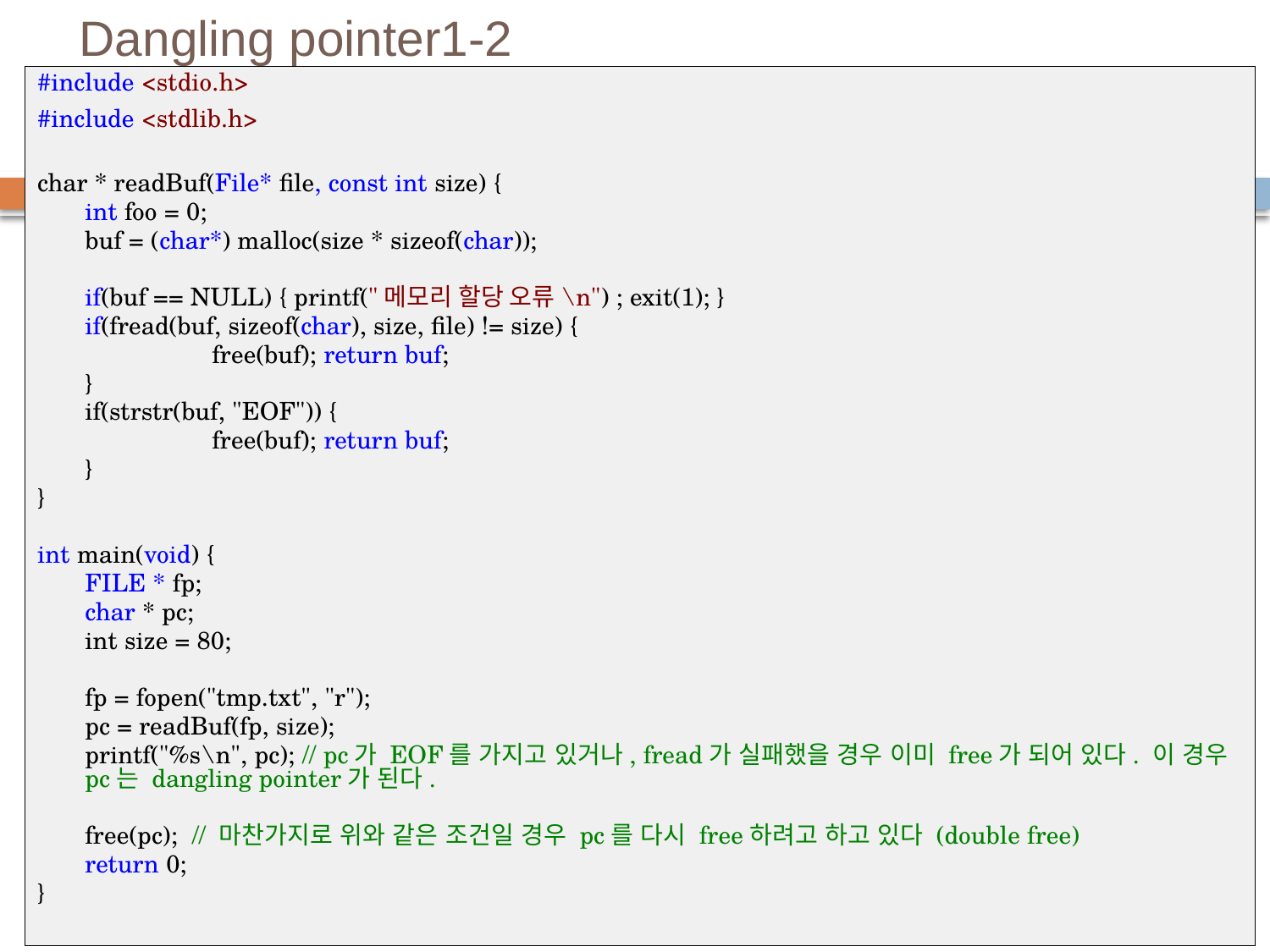

# Dangling pointer1-2
#include <stdio.h>
#include <stdlib.h>

char * readBuf(File* file, const int size) {
	int foo = 0;
	buf = (char*) malloc(size * sizeof(char));

	if(buf == NULL) { printf("메모리 할당 오류\n") ; exit(1); }
	if(fread(buf, sizeof(char), size, file) != size) {
		free(buf); return buf;
	}
	if(strstr(buf, "EOF")) {
		free(buf); return buf;
	}
}

int main(void) {
	FILE * fp;
	char * pc;
	int size = 80;

	fp = fopen("tmp.txt", "r");
	pc = readBuf(fp, size);
	printf("%s\n", pc); // pc가 EOF를 가지고 있거나, fread가 실패했을 경우 이미 free가 되어 있다. 이 경우 pc는 dangling pointer가 된다.

	free(pc);  // 마찬가지로 위와 같은 조건일 경우 pc를 다시 free하려고 하고 있다 (double free)
	return 0;
}